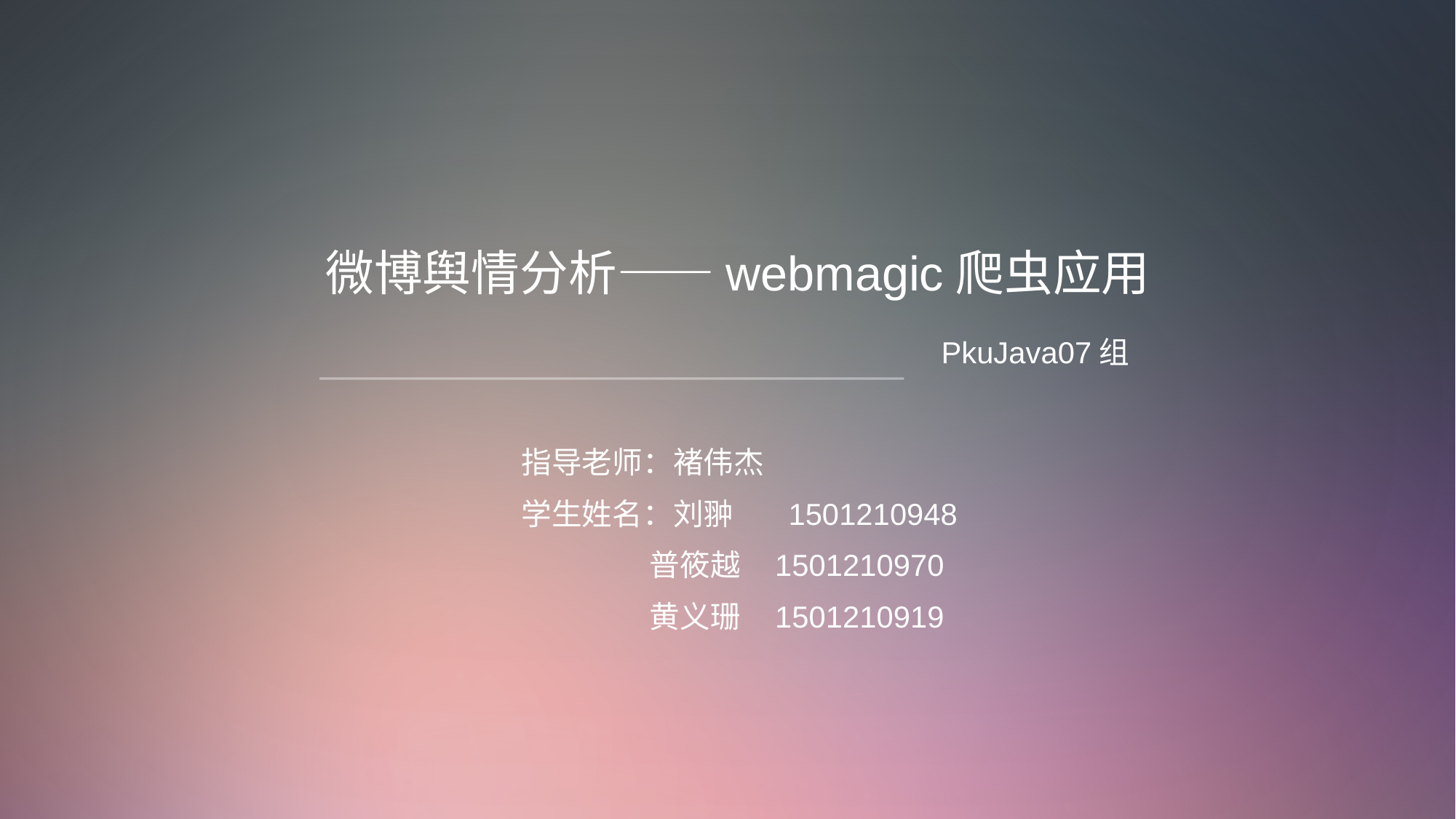

微博舆情分析——webmagic爬虫应用
PkuJava07组
指导老师：褚伟杰
学生姓名：刘翀       1501210948
                  普筱越    1501210970
                  黄义珊    1501210919